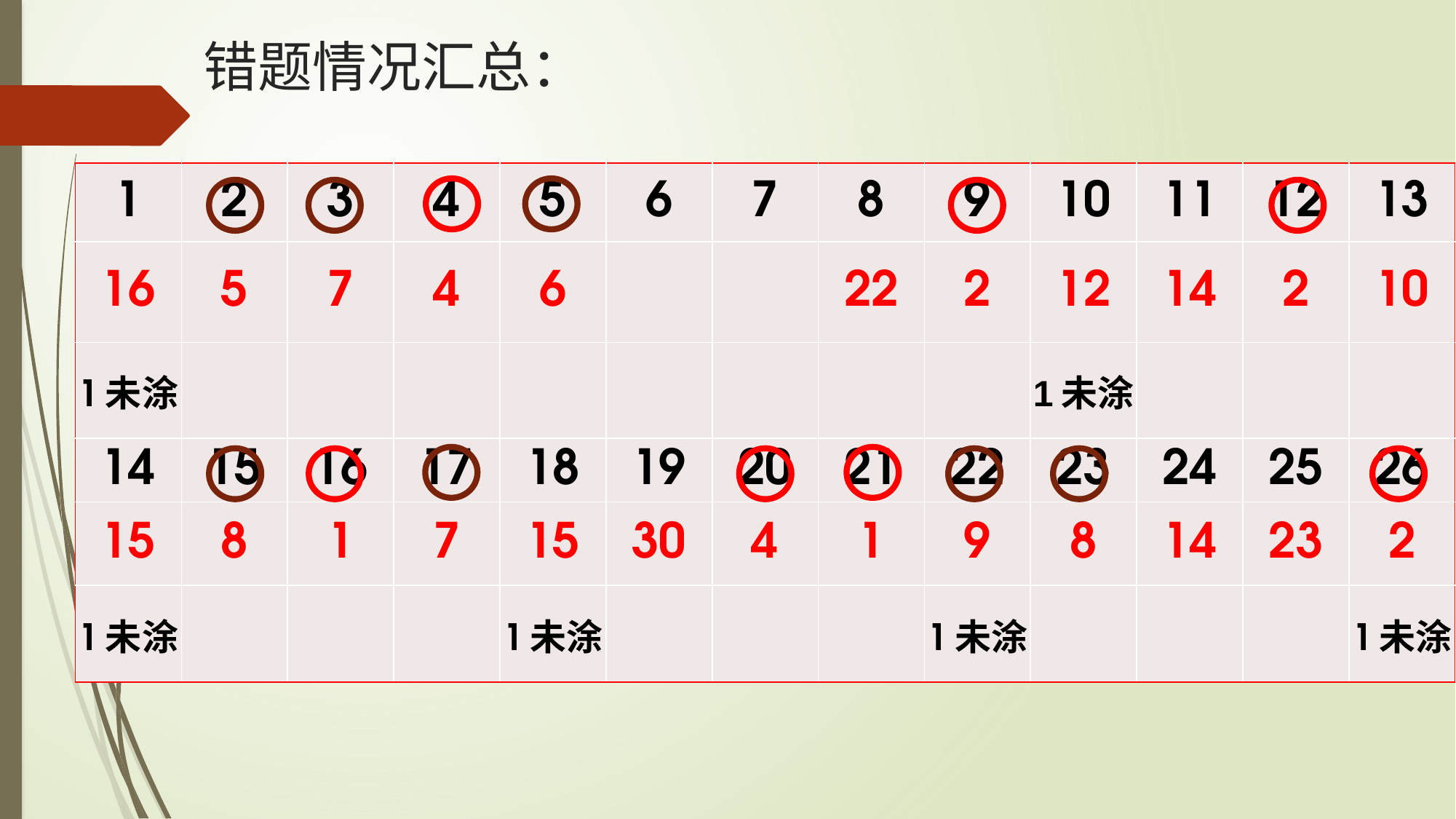

# 错题情况汇总：
| 1 | 2 | 3 | 4 | 5 | 6 | 7 | 8 | 9 | 10 | 11 | 12 | 13 |
| --- | --- | --- | --- | --- | --- | --- | --- | --- | --- | --- | --- | --- |
| 16 | 5 | 7 | 4 | 6 |  |  | 22 | 2 | 12 | 14 | 2 | 10 |
| 1未涂 |  |  |  |  |  |  |  |  | 1未涂 |  |  |  |
| 14 | 15 | 16 | 17 | 18 | 19 | 20 | 21 | 22 | 23 | 24 | 25 | 26 |
| 15 | 8 | 1 | 7 | 15 | 30 | 4 | 1 | 9 | 8 | 14 | 23 | 2 |
| 1未涂 |  |  |  | 1未涂 |  |  |  | 1未涂 |  |  |  | 1未涂 |